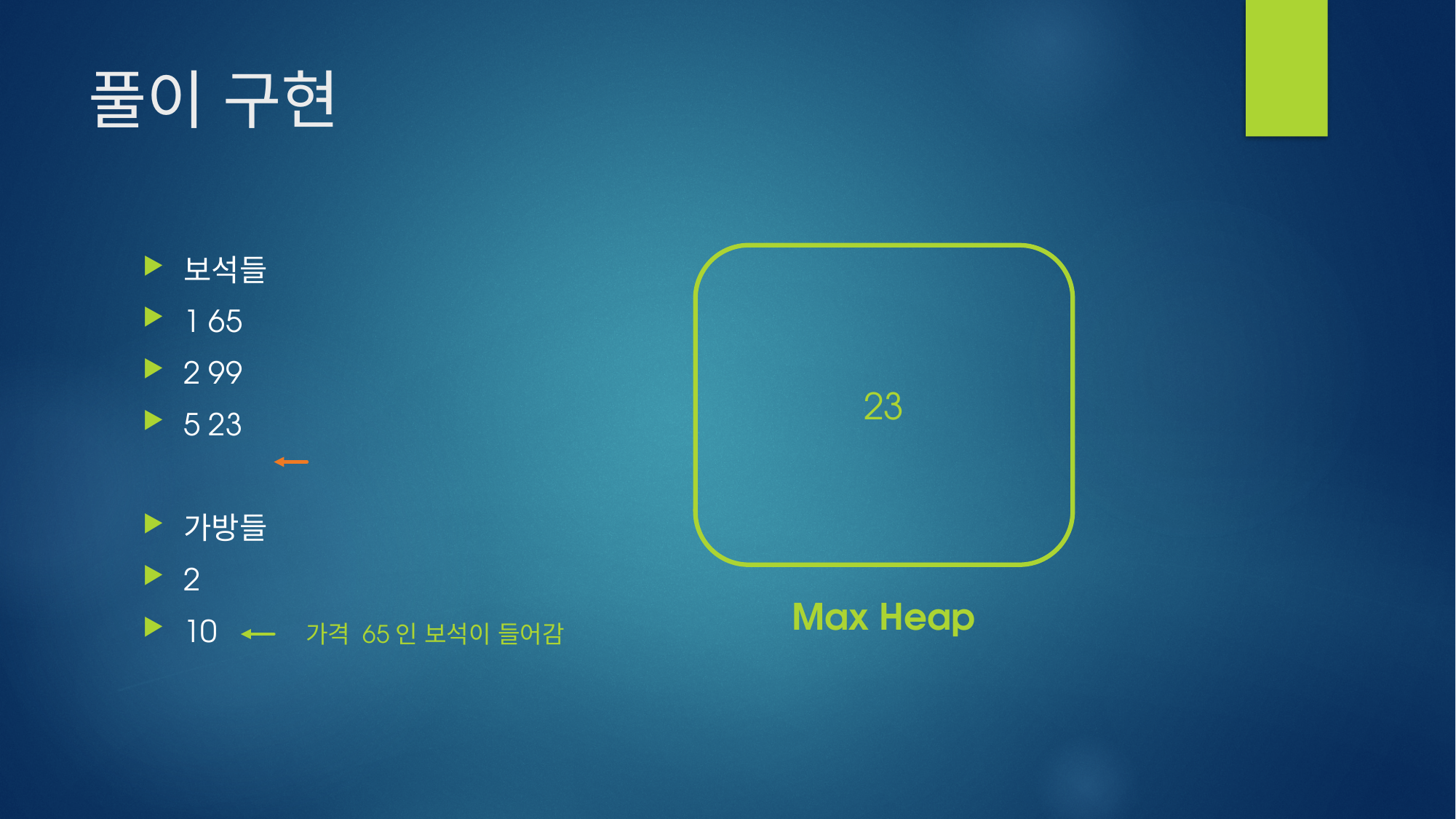

# 풀이 구현
보석들
1 65
2 99
5 23

가방들
2
10
23
Max Heap
가격 65인 보석이 들어감